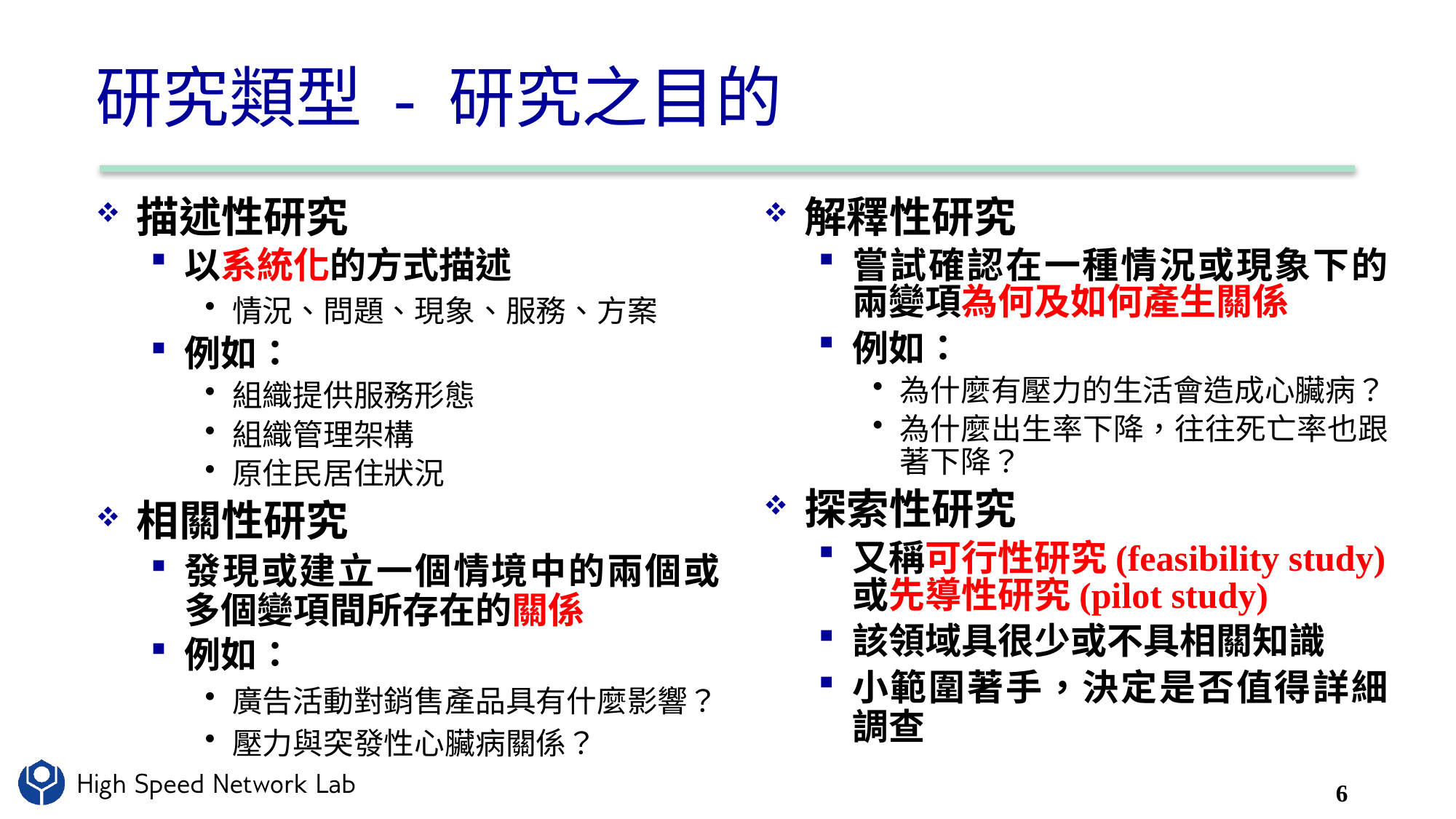

# 研究類型 - 研究之目的
描述性研究
以系統化的方式描述
情況、問題、現象、服務、方案
例如：
組織提供服務形態
組織管理架構
原住民居住狀況
相關性研究
發現或建立一個情境中的兩個或多個變項間所存在的關係
例如：
廣告活動對銷售產品具有什麼影響？
壓力與突發性心臟病關係？

解釋性研究
嘗試確認在一種情況或現象下的兩變項為何及如何產生關係
例如：
為什麼有壓力的生活會造成心臟病？
為什麼出生率下降，往往死亡率也跟著下降？
探索性研究
又稱可行性研究(feasibility study)或先導性研究(pilot study)
該領域具很少或不具相關知識
小範圍著手，決定是否值得詳細調查

6